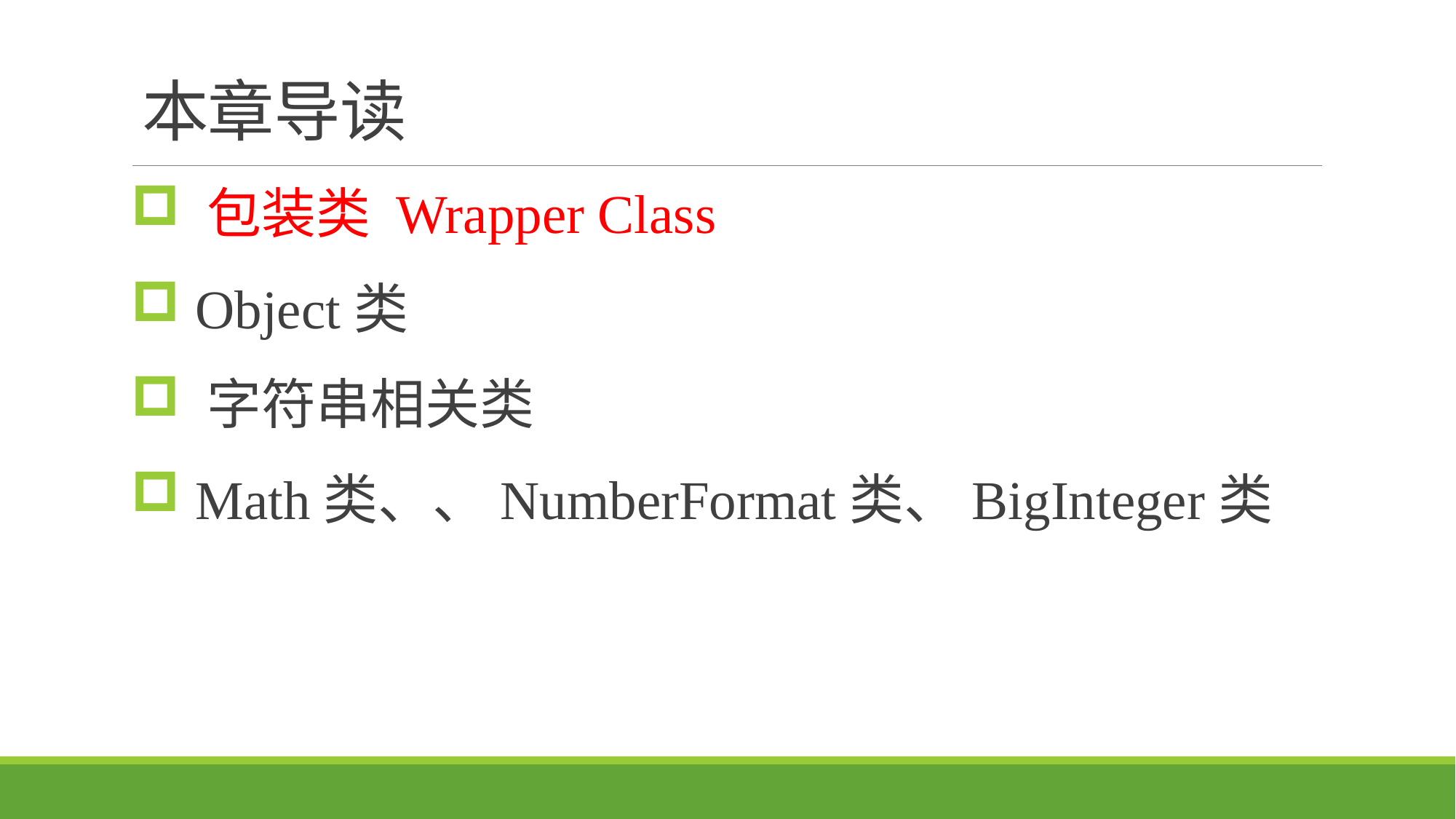

# 本章导读
 包装类 Wrapper Class
 Object类
 字符串相关类
 Math类、、NumberFormat类、BigInteger类